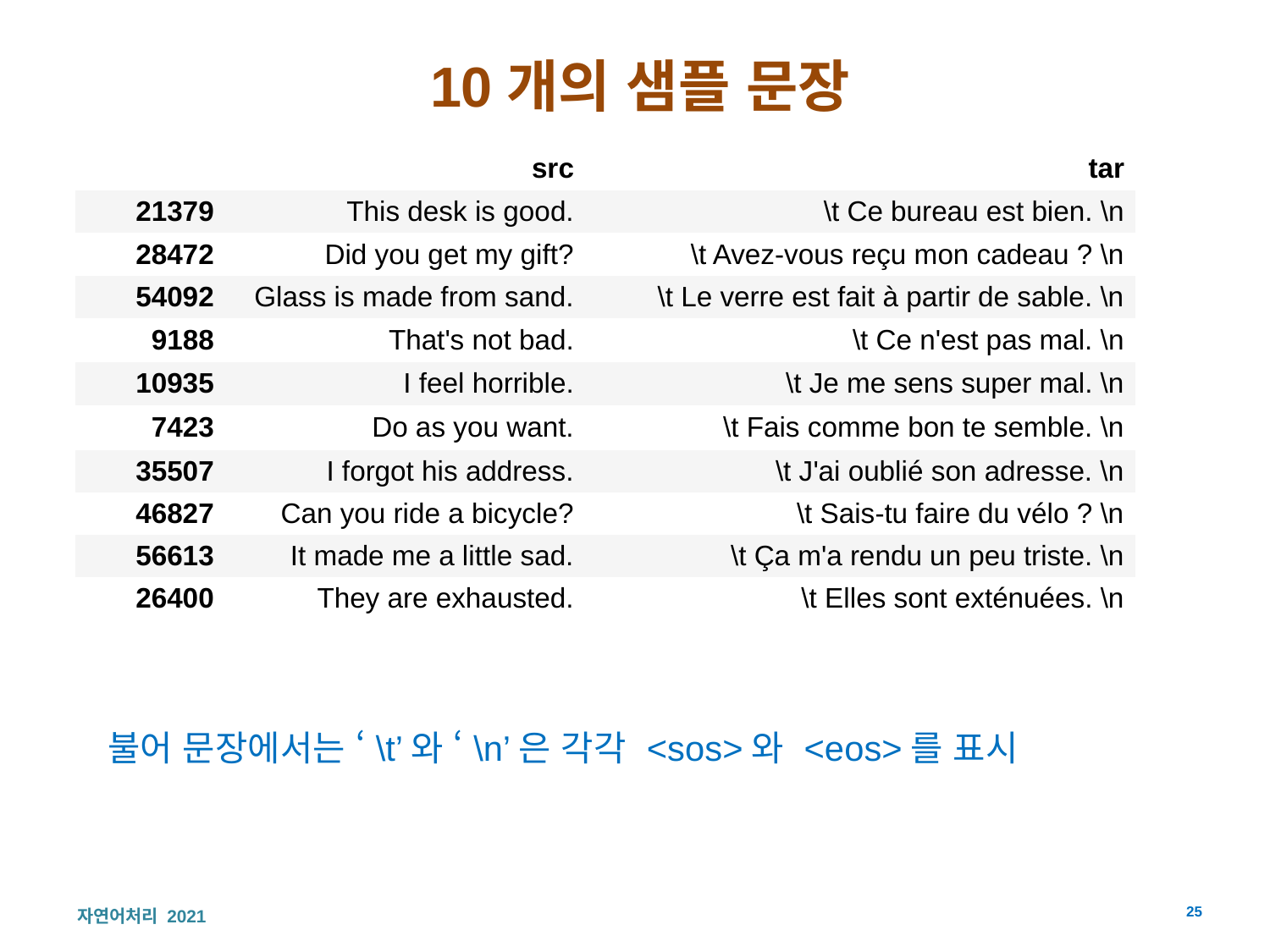

# 10개의 샘플 문장
|  | src | tar |
| --- | --- | --- |
| 21379 | This desk is good. | \t Ce bureau est bien. \n |
| 28472 | Did you get my gift? | \t Avez-vous reçu mon cadeau ? \n |
| 54092 | Glass is made from sand. | \t Le verre est fait à partir de sable. \n |
| 9188 | That's not bad. | \t Ce n'est pas mal. \n |
| 10935 | I feel horrible. | \t Je me sens super mal. \n |
| 7423 | Do as you want. | \t Fais comme bon te semble. \n |
| 35507 | I forgot his address. | \t J'ai oublié son adresse. \n |
| 46827 | Can you ride a bicycle? | \t Sais-tu faire du vélo ? \n |
| 56613 | It made me a little sad. | \t Ça m'a rendu un peu triste. \n |
| 26400 | They are exhausted. | \t Elles sont exténuées. \n |
불어 문장에서는 ‘\t’와 ‘\n’은 각각 <sos>와 <eos>를 표시